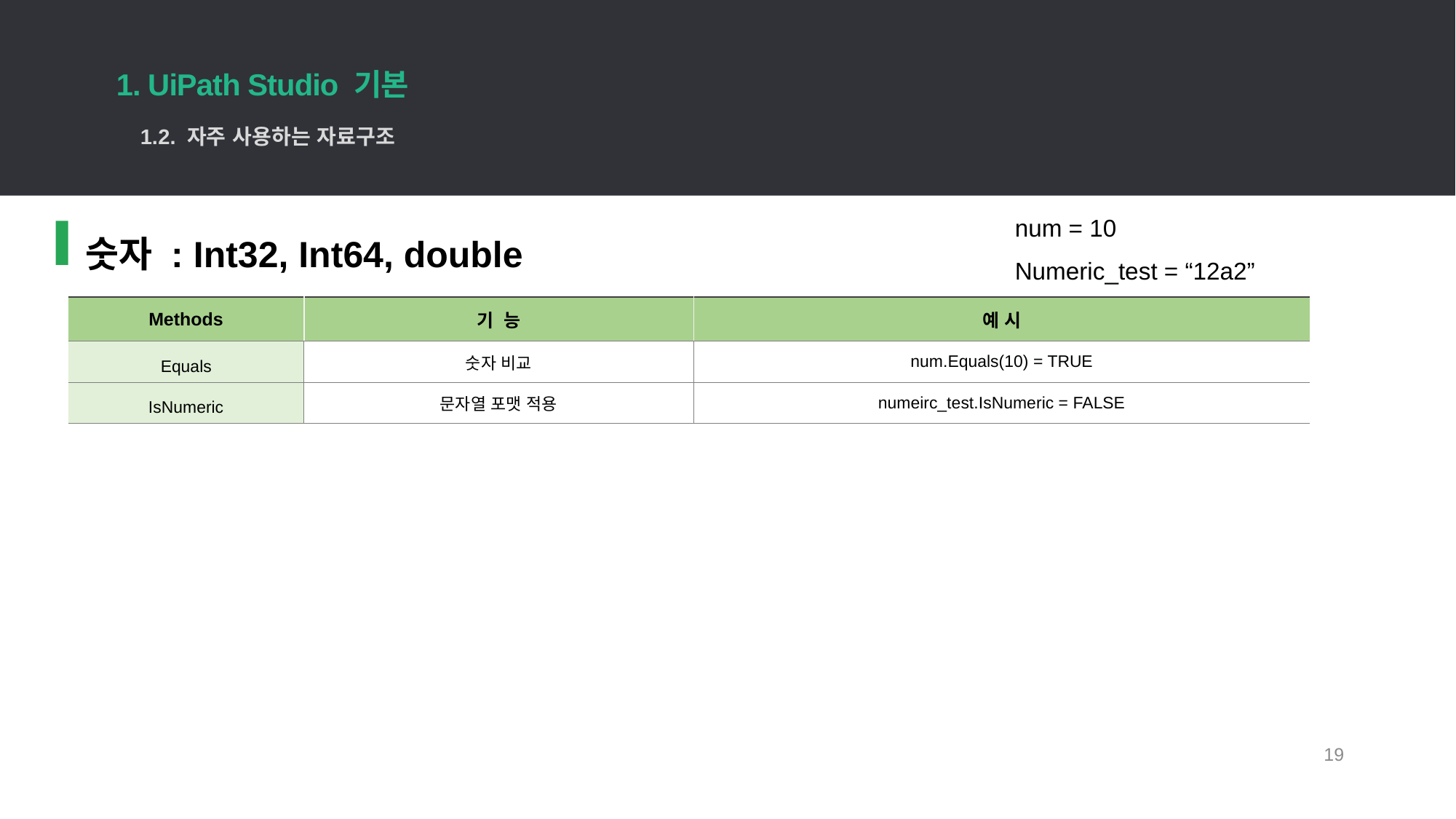

1. UiPath Studio 기본
19
1.2. 자주 사용하는 자료구조
num = 10
숫자 : Int32, Int64, double

Numeric_test = “12a2”
| Methods | 기 능 | 예 시 |
| --- | --- | --- |
| Equals | 숫자 비교 | num.Equals(10) = TRUE |
| IsNumeric | 문자열 포맷 적용 | numeirc\_test.IsNumeric = FALSE |
19